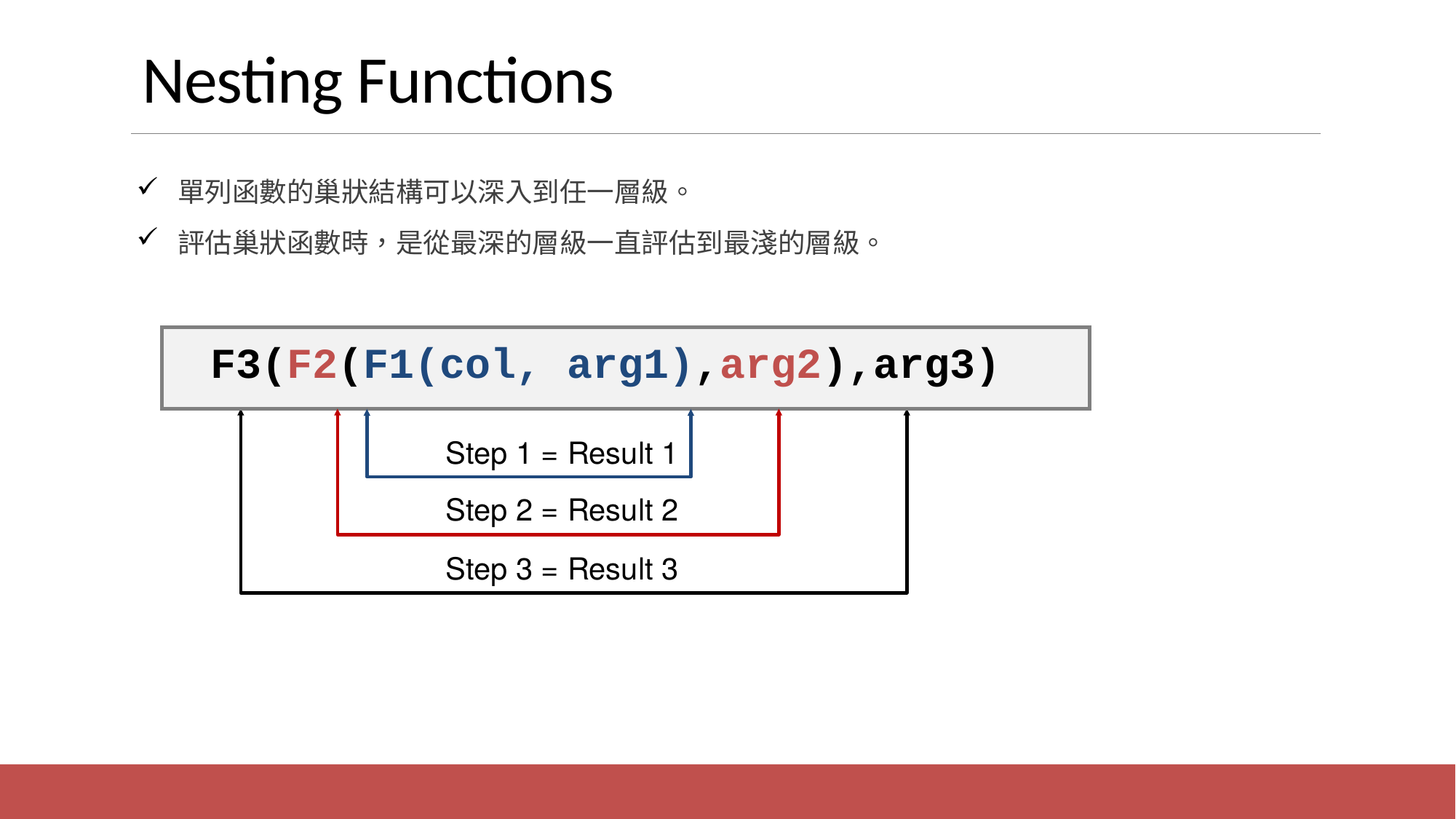

# Nesting Functions
  單列函數的巢狀結構可以深入到任一層級。
  評估巢狀函數時，是從最深的層級一直評估到最淺的層級。

F3(F2(F1(col, arg1),arg2),arg3)

Step 1 = Result 1
Step 2 = Result 2
Step 3 = Result 3